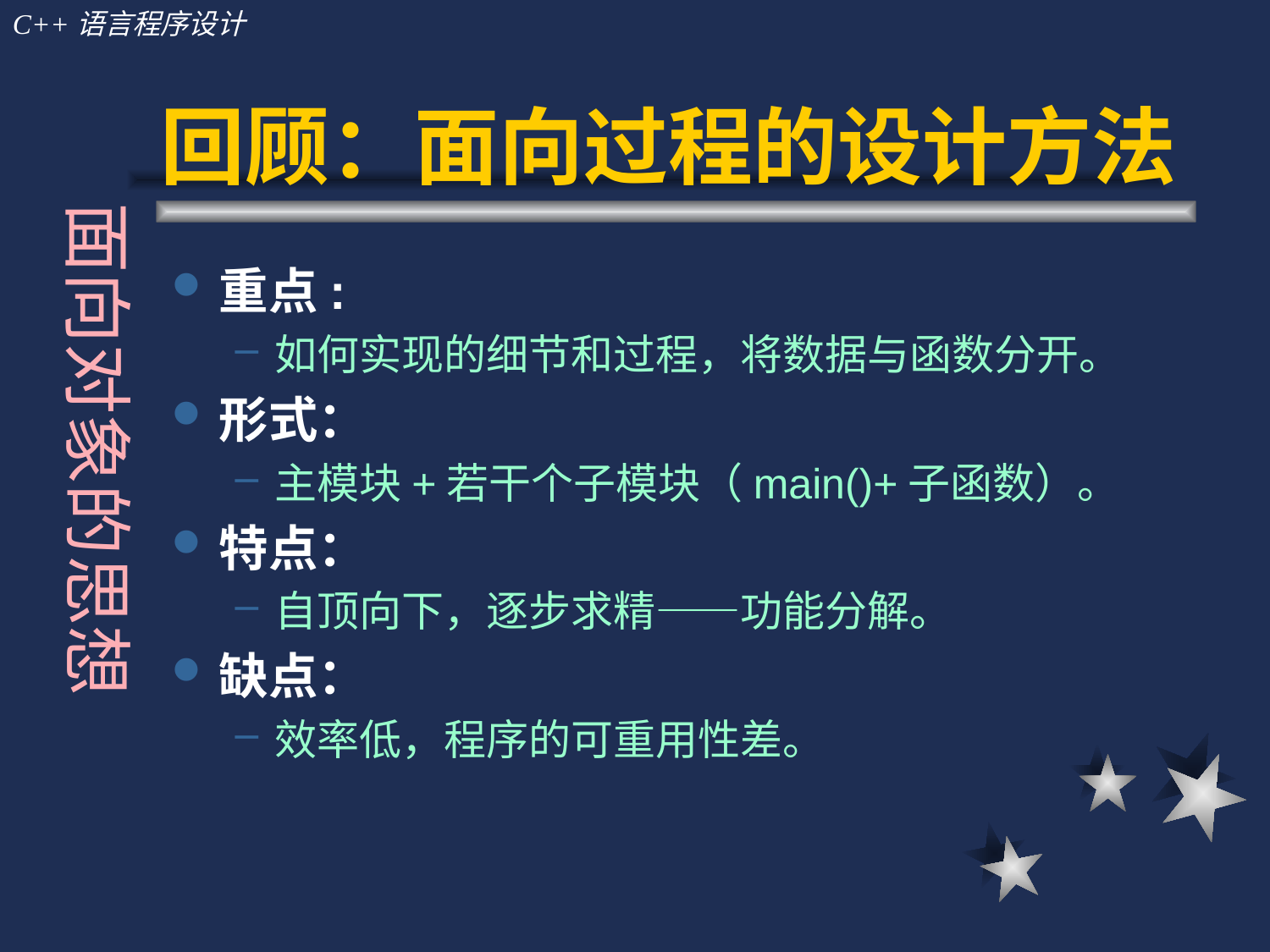

# 回顾：面向过程的设计方法
面向对象的思想
重点:
如何实现的细节和过程，将数据与函数分开。
形式：
主模块+若干个子模块（main()+子函数）。
特点：
自顶向下，逐步求精——功能分解。
缺点：
效率低，程序的可重用性差。
2